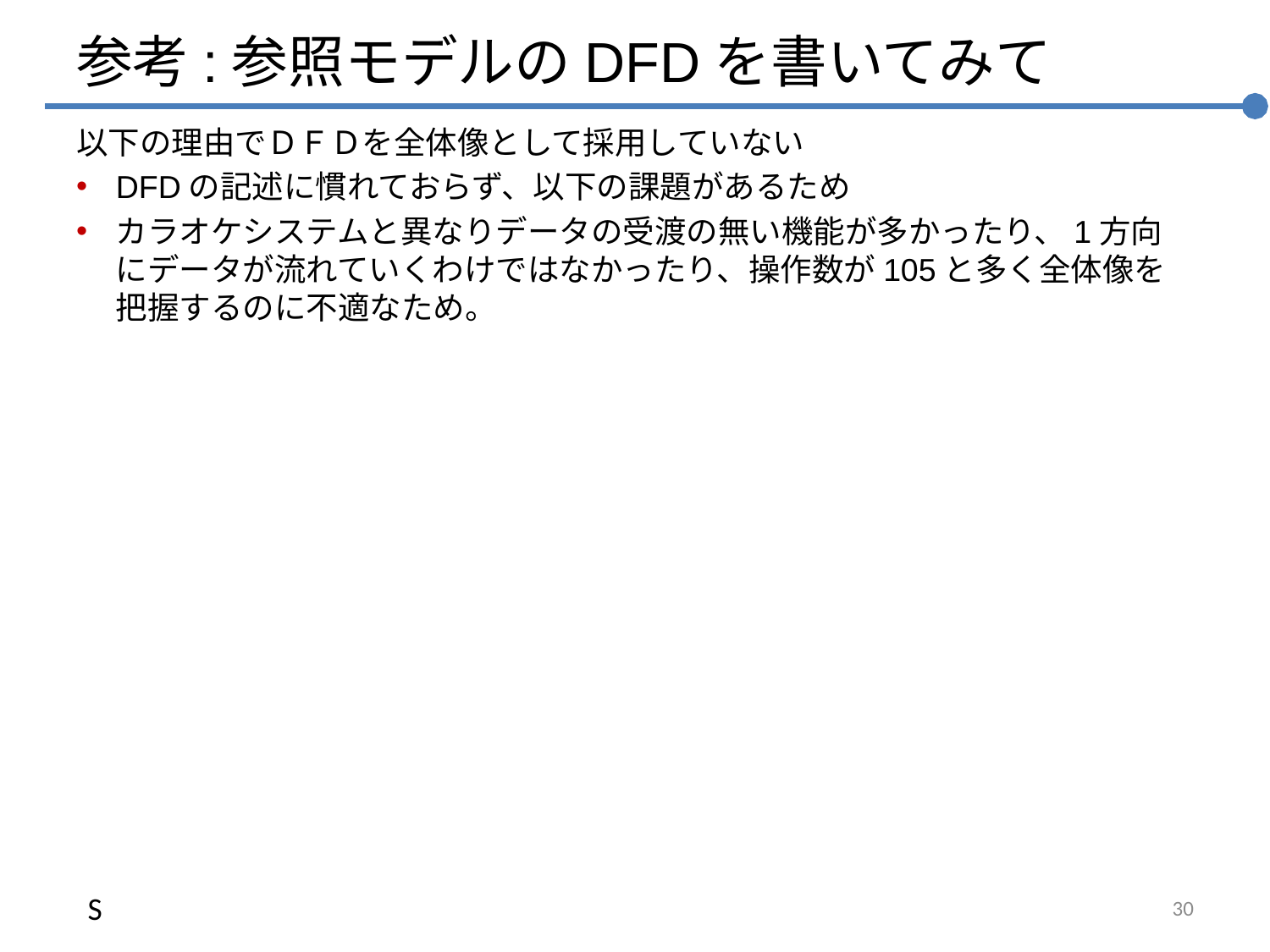

# 参考:参照モデルのDFDを書いてみて
以下の理由でＤＦＤを全体像として採用していない
DFDの記述に慣れておらず、以下の課題があるため
カラオケシステムと異なりデータの受渡の無い機能が多かったり、1方向にデータが流れていくわけではなかったり、操作数が105と多く全体像を把握するのに不適なため。

S
30